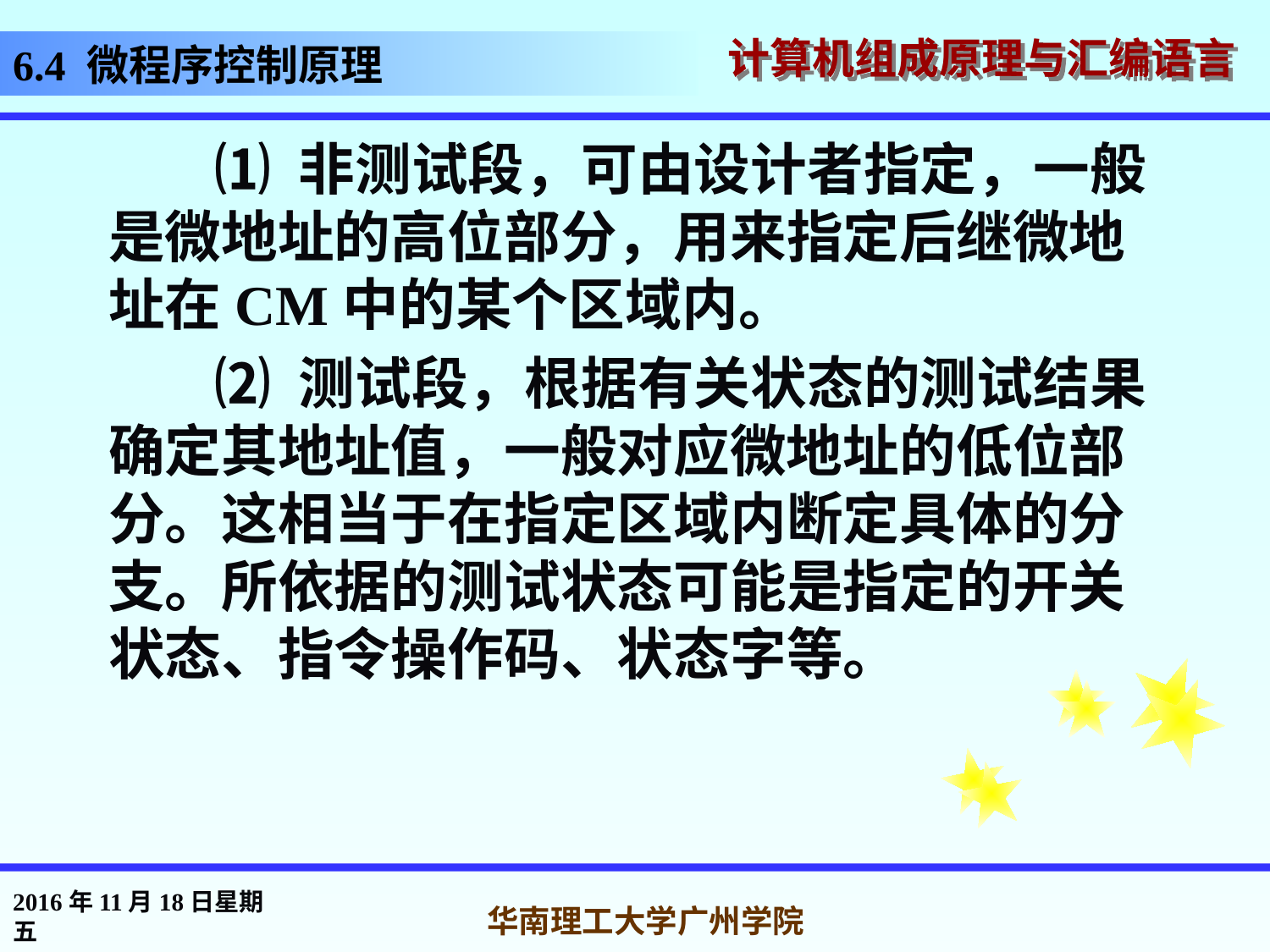

# 6.4 微程序控制原理
            ⑴ 非测试段，可由设计者指定，一般是微地址的高位部分，用来指定后继微地址在CM中的某个区域内。
            ⑵ 测试段，根据有关状态的测试结果确定其地址值，一般对应微地址的低位部分。这相当于在指定区域内断定具体的分支。所依据的测试状态可能是指定的开关状态、指令操作码、状态字等。
2016年11月18日星期五
华南理工大学广州学院